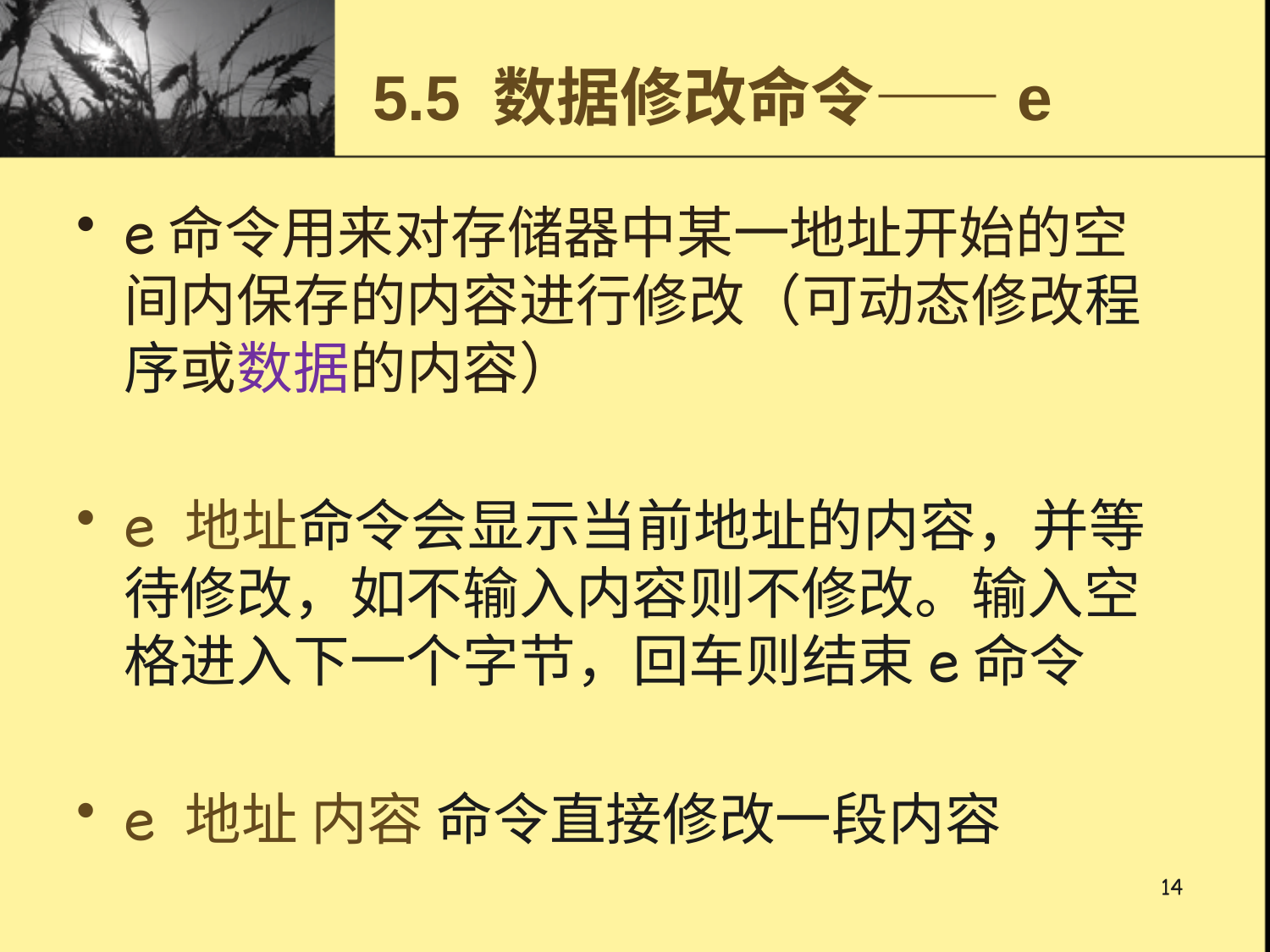

# 5.5 数据修改命令——e
e命令用来对存储器中某一地址开始的空间内保存的内容进行修改（可动态修改程序或数据的内容）

e 地址命令会显示当前地址的内容，并等待修改，如不输入内容则不修改。输入空格进入下一个字节，回车则结束e命令

e 地址 内容 命令直接修改一段内容
14